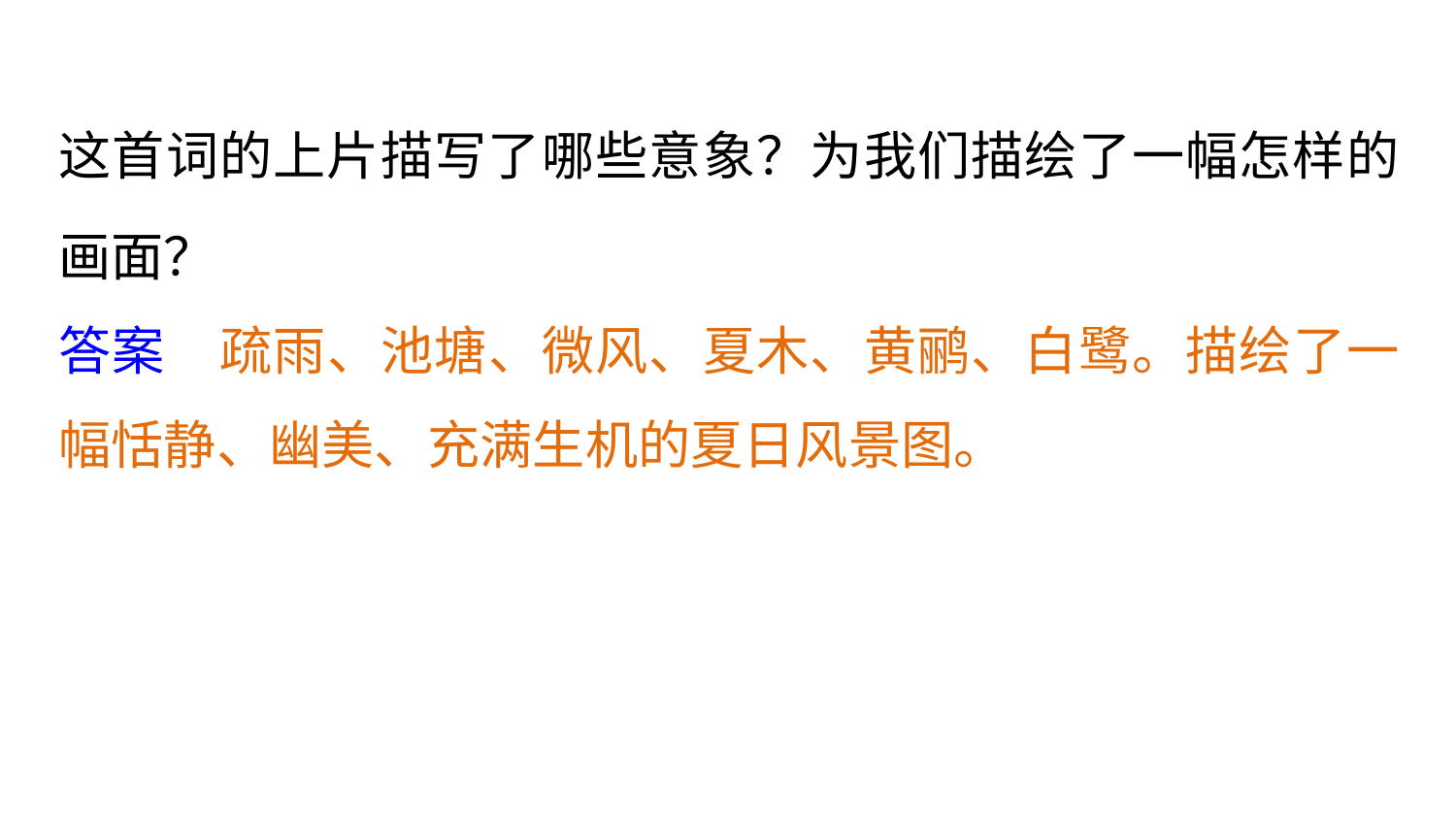

这首词的上片描写了哪些意象？为我们描绘了一幅怎样的画面？
答案　疏雨、池塘、微风、夏木、黄鹂、白鹭。描绘了一幅恬静、幽美、充满生机的夏日风景图。